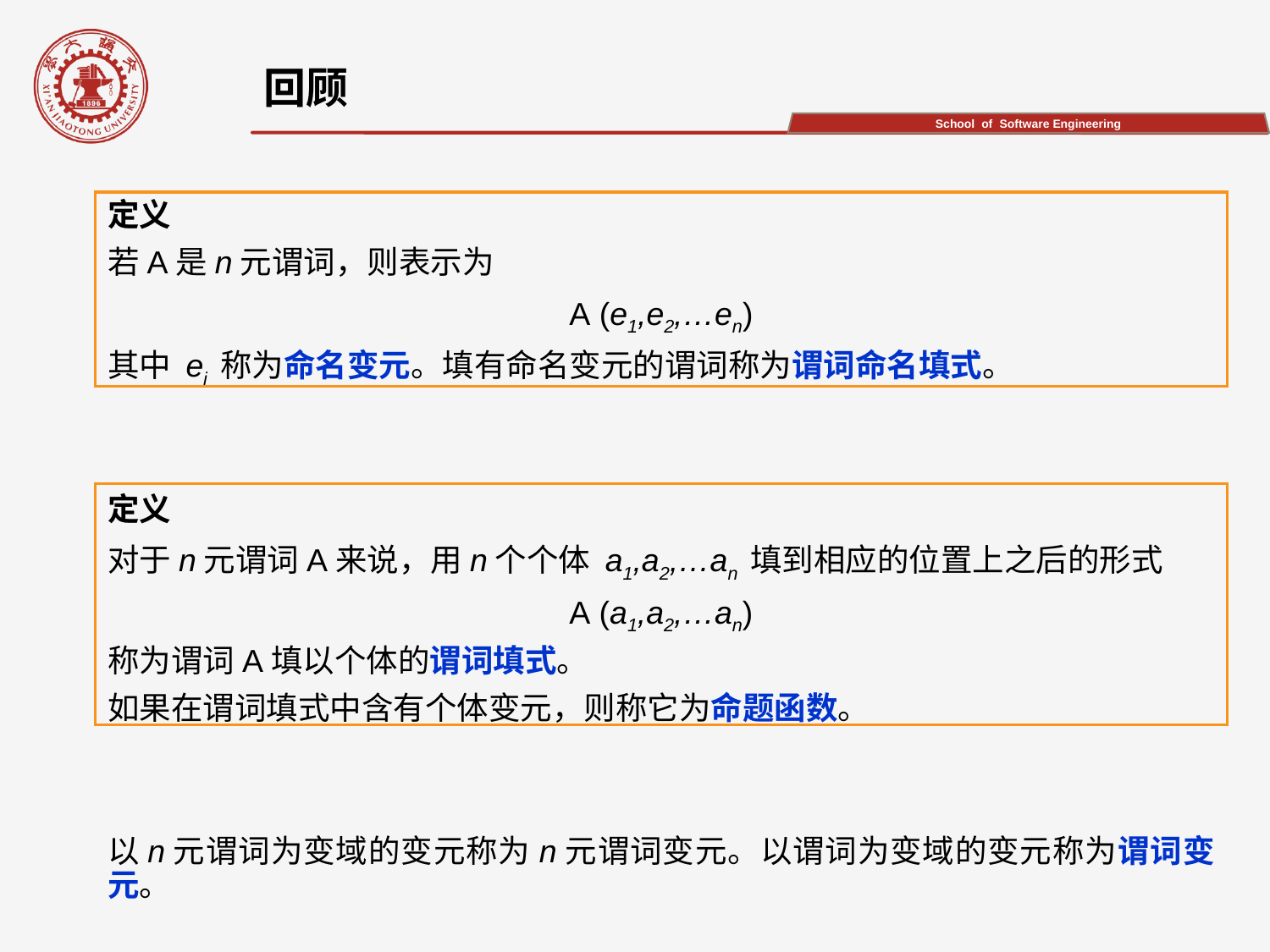

回顾

定义
若A是n元谓词，则表示为
 A (e1,e2,…en)
其中 ei 称为命名变元。填有命名变元的谓词称为谓词命名填式。

定义
对于n元谓词A来说，用n个个体 a1,a2,…an 填到相应的位置上之后的形式
A (a1,a2,…an)
称为谓词A填以个体的谓词填式。
如果在谓词填式中含有个体变元，则称它为命题函数。

以n元谓词为变域的变元称为n元谓词变元。以谓词为变域的变元称为谓词变元。